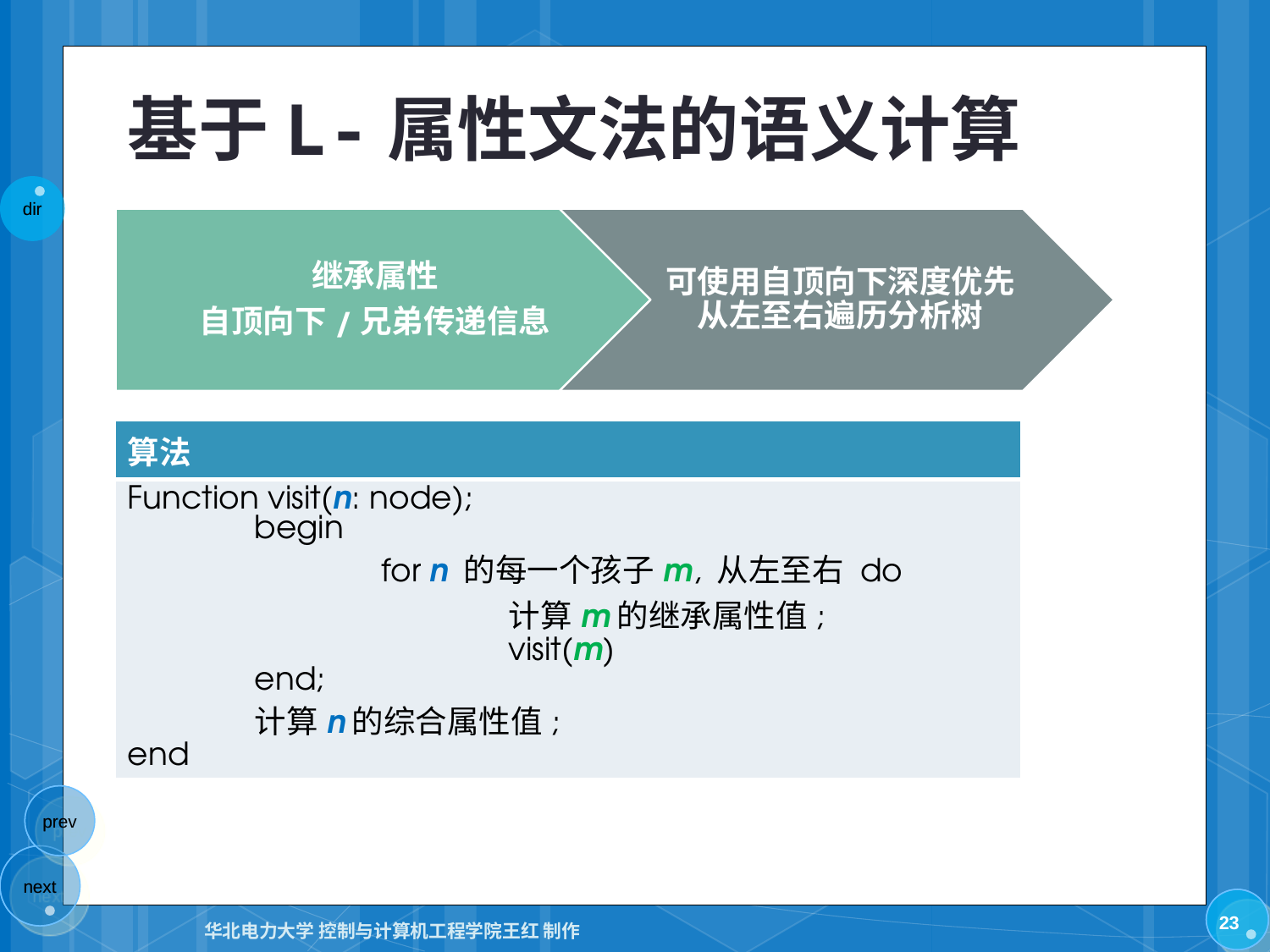

# 基于L-属性文法的语义计算
继承属性
自顶向下/兄弟传递信息
可使用自顶向下深度优先从左至右遍历分析树
| 算法 |
| --- |
| Function visit(n: node); begin for n 的每一个孩子m, 从左至右 do 计算m的继承属性值; visit(m) end; 计算n的综合属性值; end |
23
华北电力大学 控制与计算机工程学院王红 制作